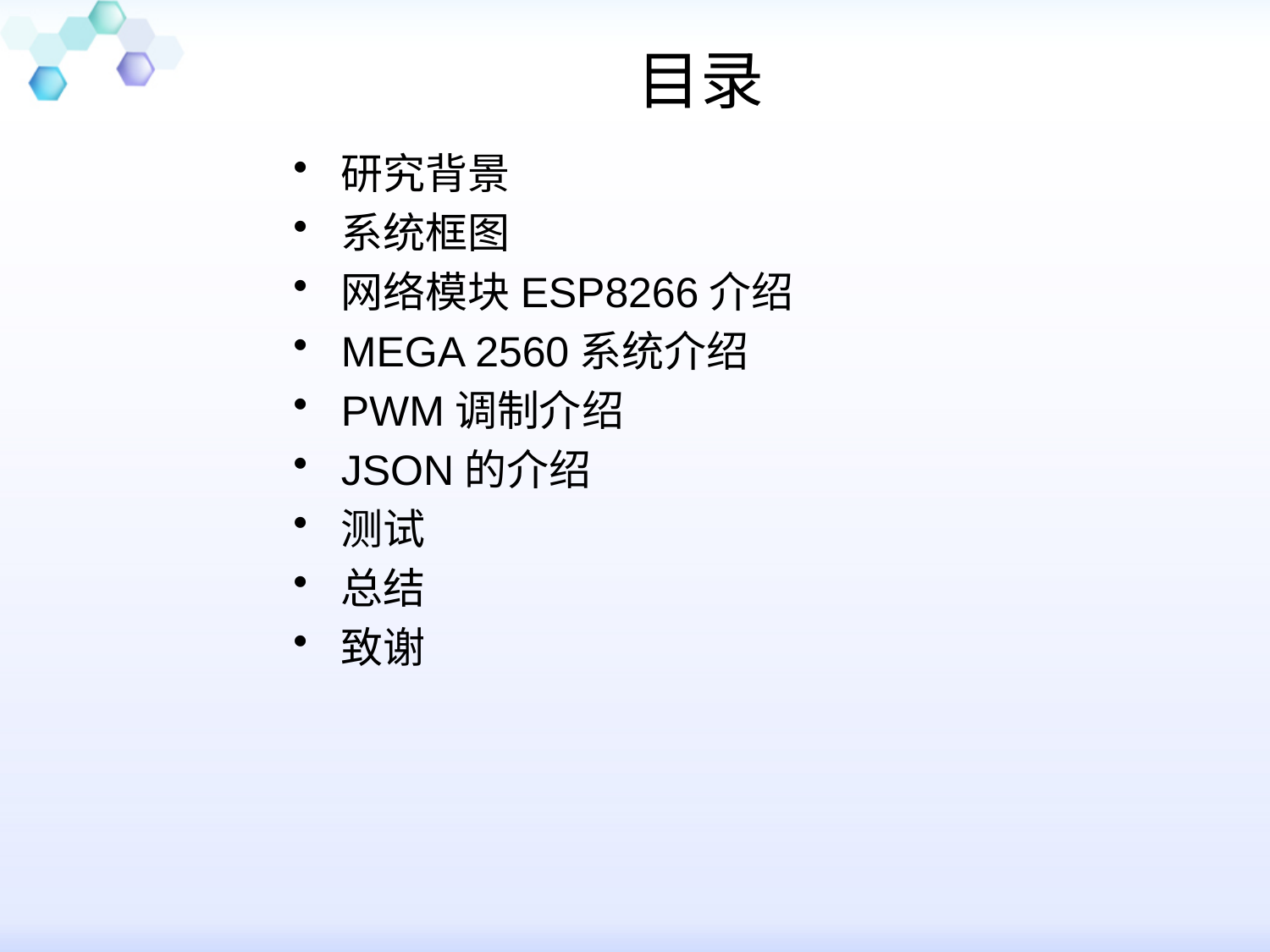

目录
研究背景
系统框图
网络模块ESP8266介绍
MEGA 2560系统介绍
PWM调制介绍
JSON的介绍
测试
总结
致谢